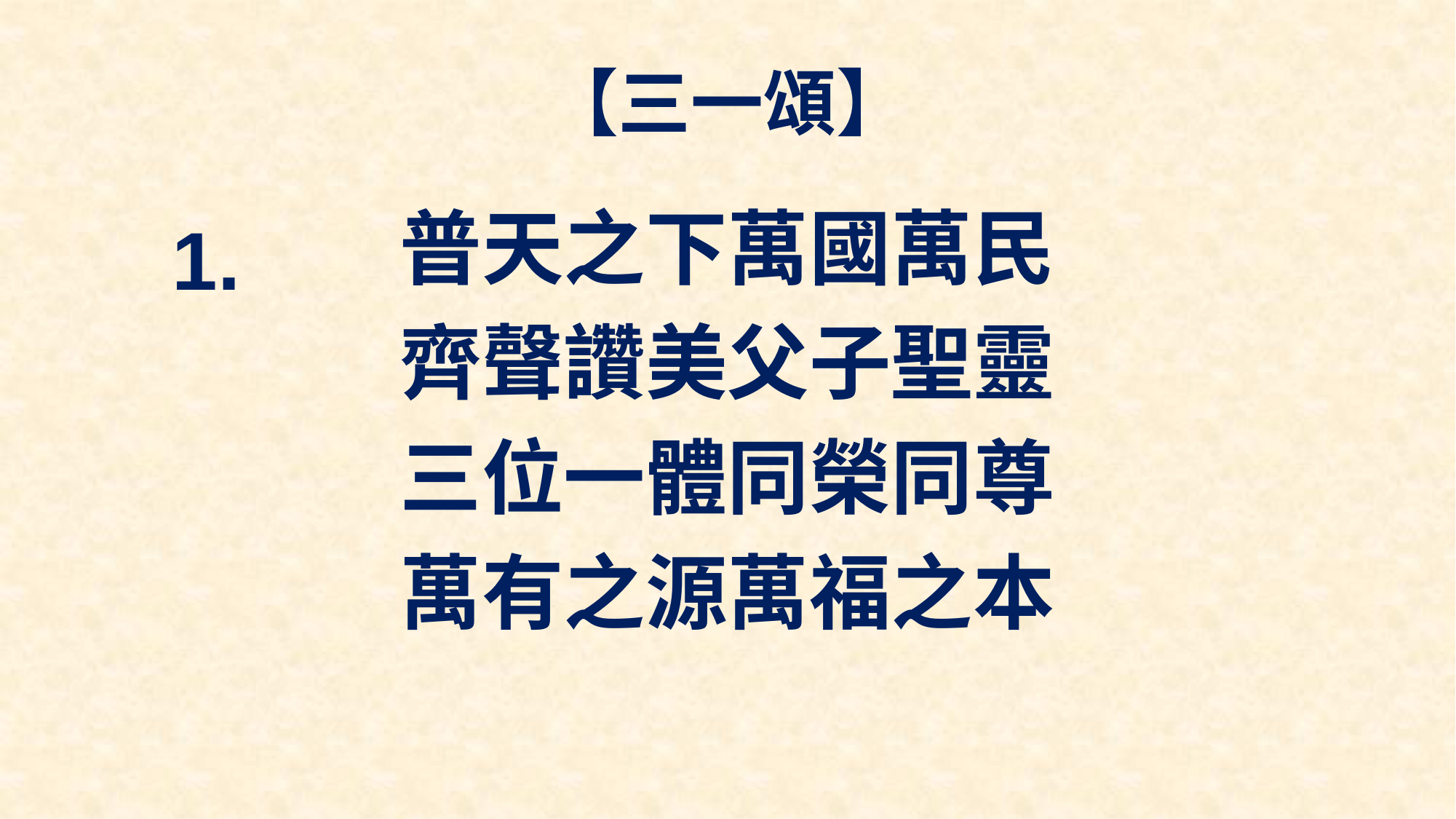

# 【三一頌】
普天之下萬國萬民
齊聲讚美父子聖靈
三位一體同榮同尊
萬有之源萬福之本
1.